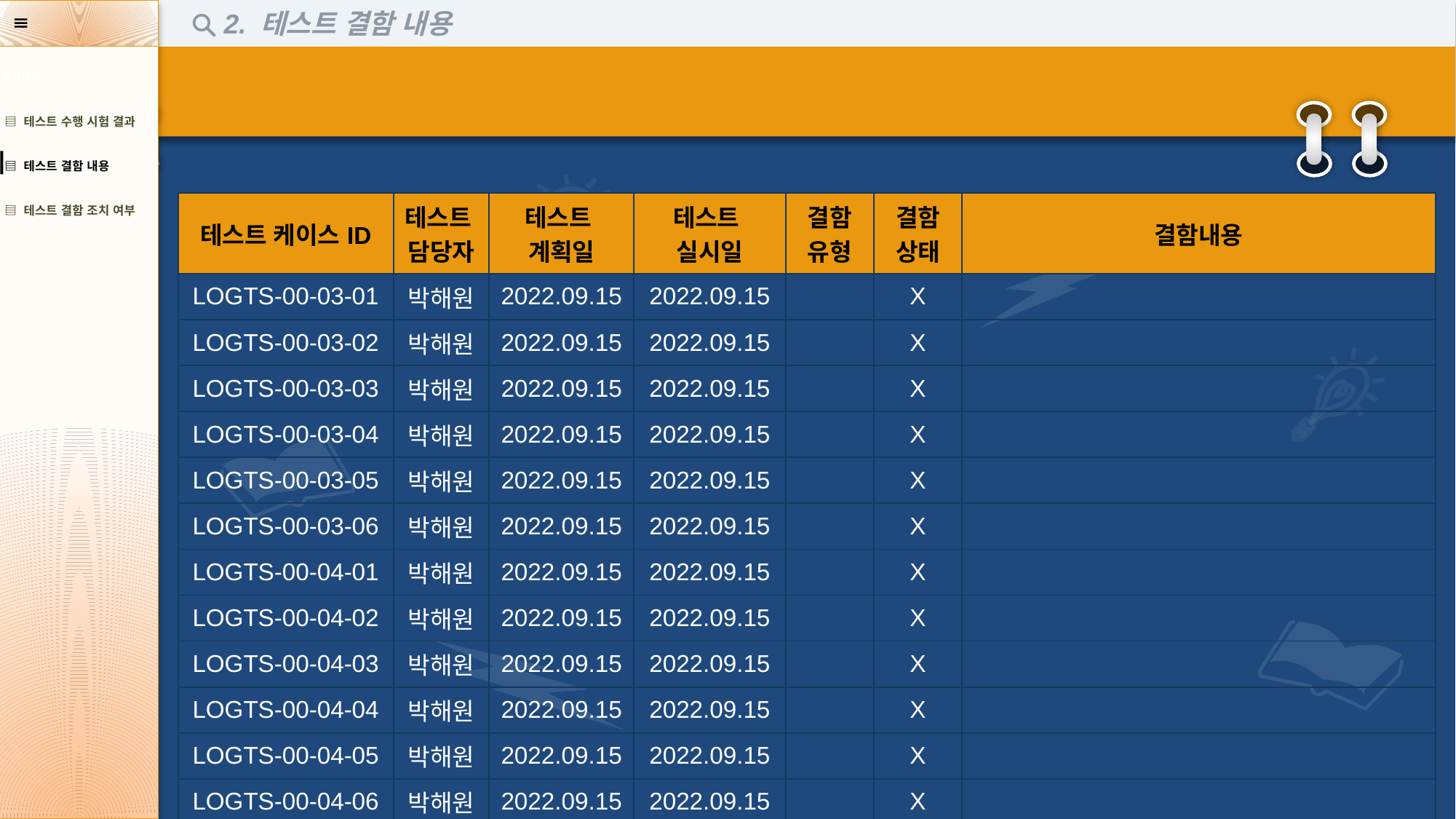

2. 테스트 결함 내용

| INDEX |
| --- |
| ▤ 테스트 수행 시험 결과 |
| ▤ 테스트 결함 내용 |
| ▤ 테스트 결함 조치 여부 |

| 테스트 케이스ID | 테스트 담당자 | 테스트 계획일 | 테스트 실시일 | 결함유형 | 결함상태 | 결함내용 |
| --- | --- | --- | --- | --- | --- | --- |
| LOGTS-00-03-01 | 박해원 | 2022.09.15 | 2022.09.15 |  | X |  |
| LOGTS-00-03-02 | 박해원 | 2022.09.15 | 2022.09.15 |  | X |  |
| LOGTS-00-03-03 | 박해원 | 2022.09.15 | 2022.09.15 |  | X |  |
| LOGTS-00-03-04 | 박해원 | 2022.09.15 | 2022.09.15 |  | X |  |
| LOGTS-00-03-05 | 박해원 | 2022.09.15 | 2022.09.15 |  | X |  |
| LOGTS-00-03-06 | 박해원 | 2022.09.15 | 2022.09.15 |  | X |  |
| LOGTS-00-04-01 | 박해원 | 2022.09.15 | 2022.09.15 |  | X |  |
| LOGTS-00-04-02 | 박해원 | 2022.09.15 | 2022.09.15 |  | X |  |
| LOGTS-00-04-03 | 박해원 | 2022.09.15 | 2022.09.15 |  | X |  |
| LOGTS-00-04-04 | 박해원 | 2022.09.15 | 2022.09.15 |  | X |  |
| LOGTS-00-04-05 | 박해원 | 2022.09.15 | 2022.09.15 |  | X |  |
| LOGTS-00-04-06 | 박해원 | 2022.09.15 | 2022.09.15 |  | X |  |